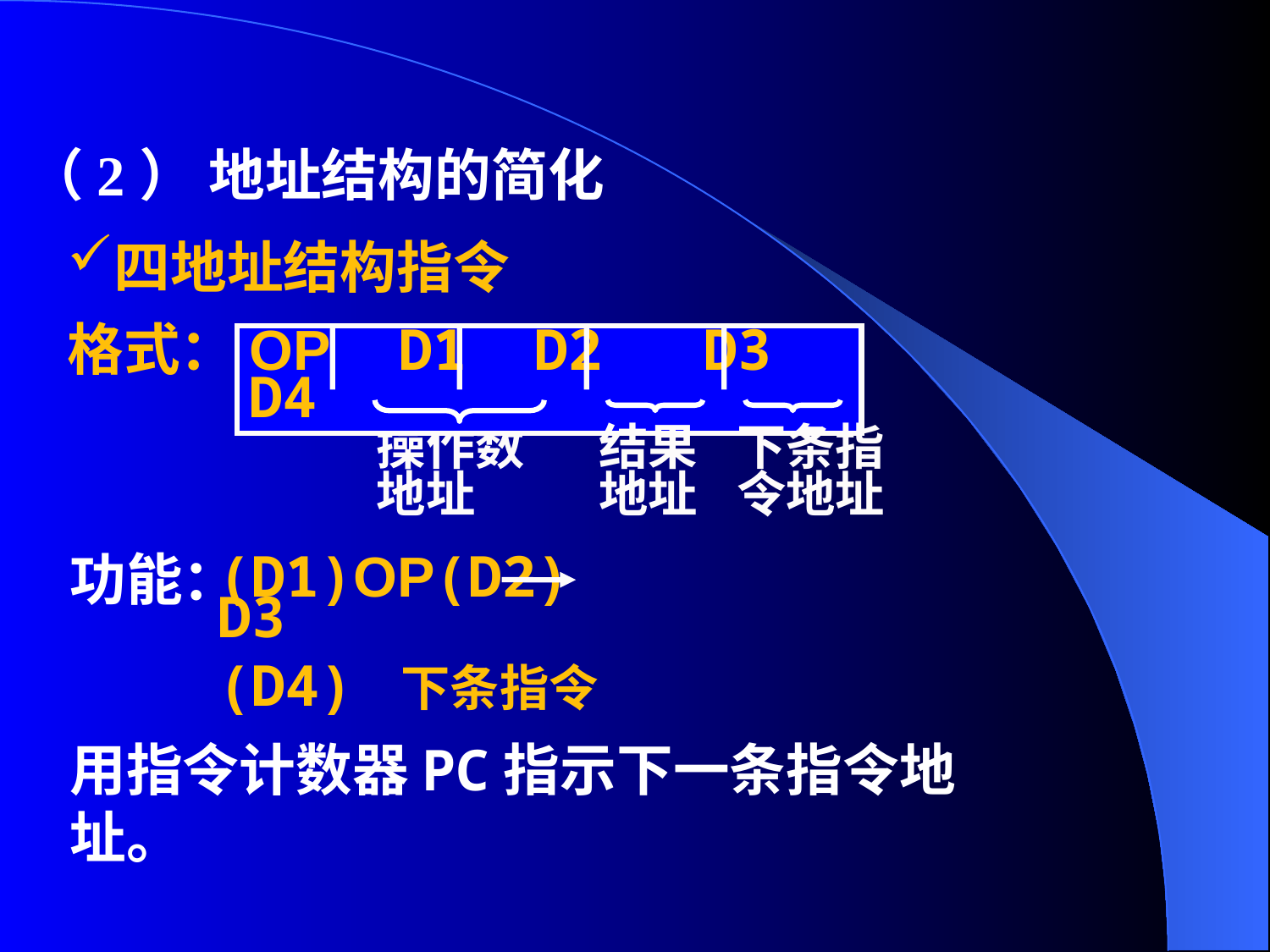

（2） 地址结构的简化
四地址结构指令
格式：

OP  D1  D2   D3   D4

操作数地址
结果地址
下条指令地址
功能：
(D1)OP(D2)   D3
(D4) 下条指令

用指令计数器PC指示下一条指令地址。